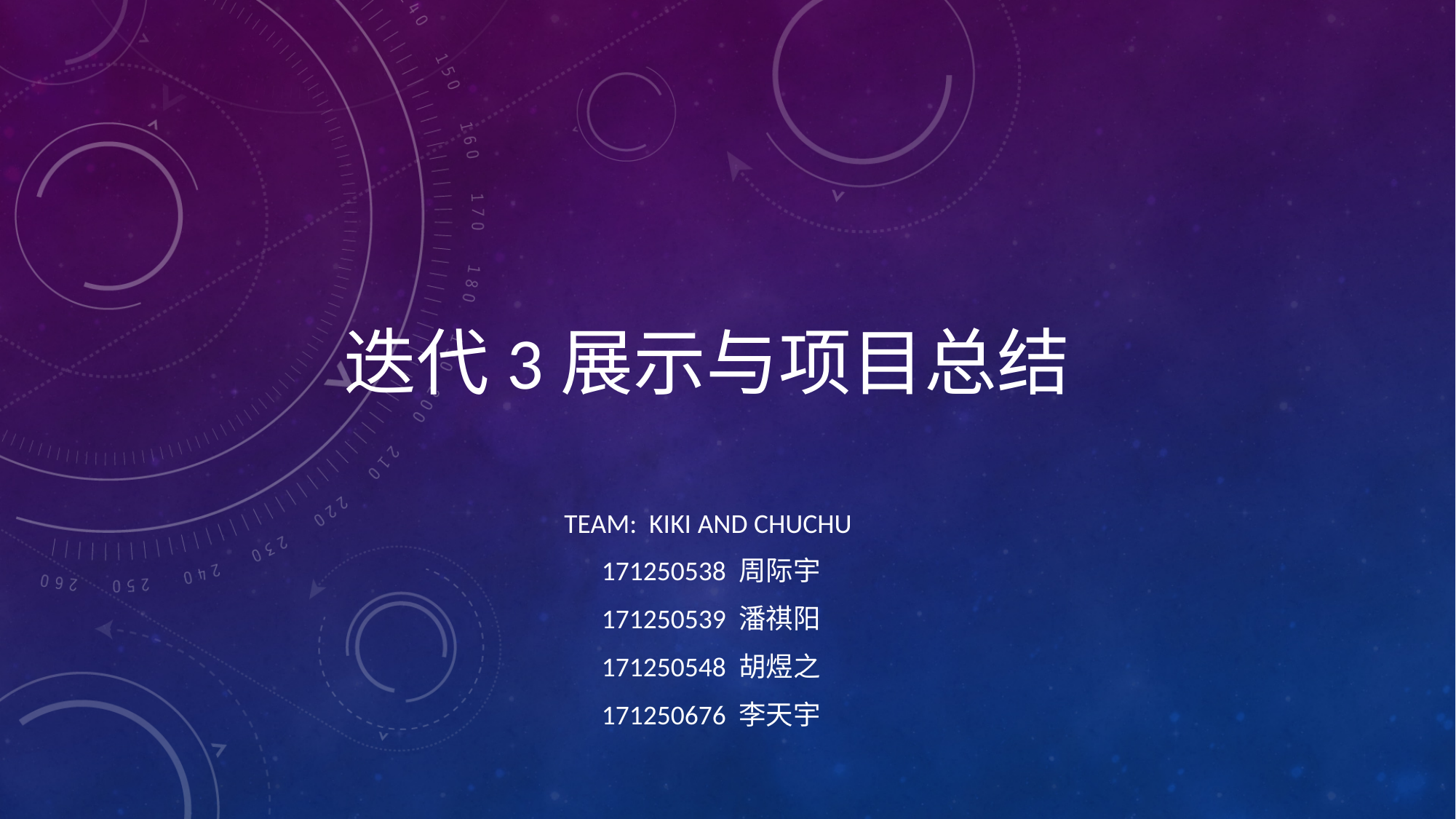

# 迭代3展示与项目总结
TEAM:  Kiki and chuchu
171250538 周际宇
171250539 潘祺阳
171250548 胡煜之
171250676 李天宇